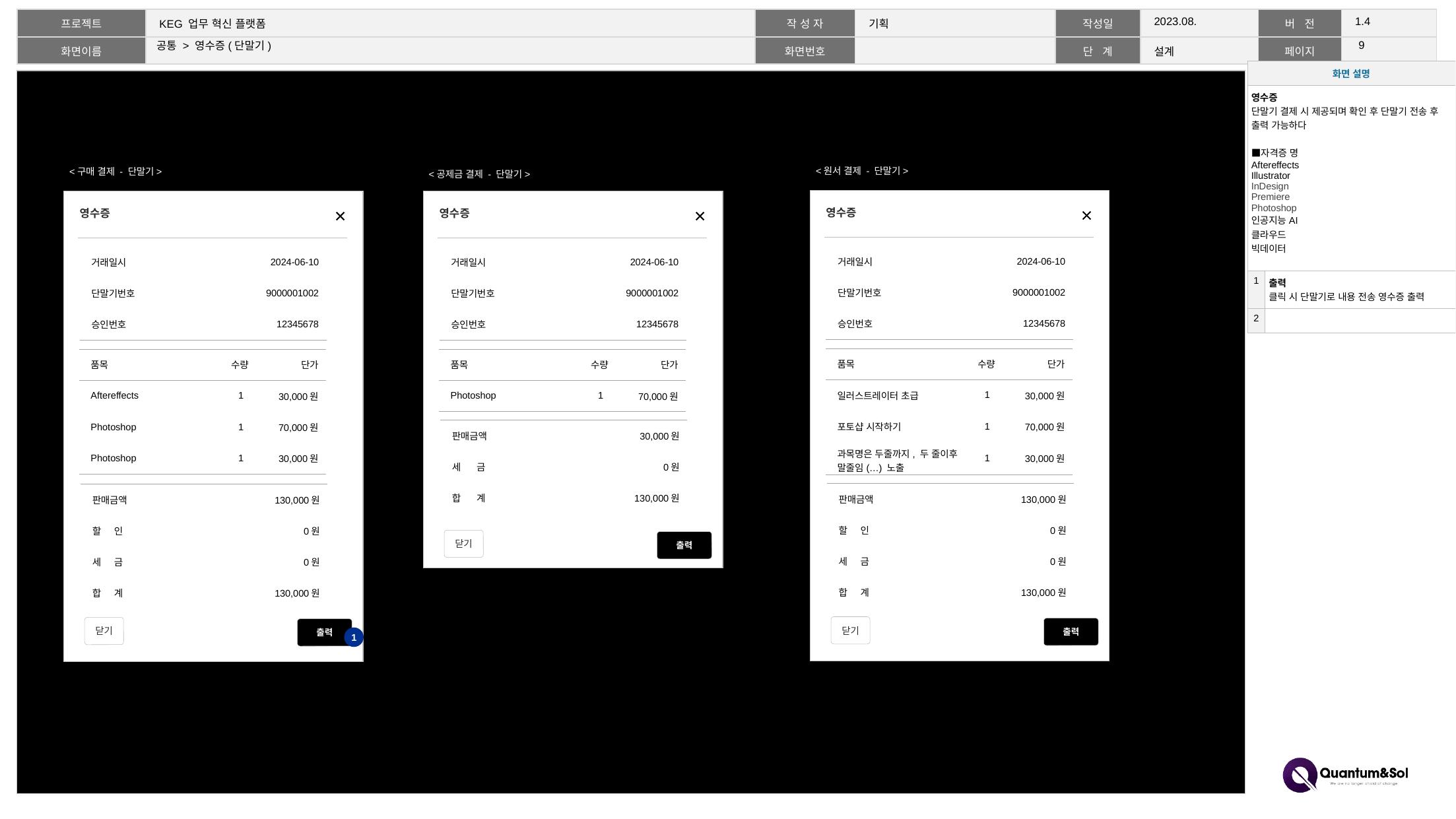

9

# 공통 > 영수증(단말기)
| 화면 설명 |  |
| --- | --- |
| 영수증 단말기 결제 시 제공되며 확인 후 단말기 전송 후 출력 가능하다 ■자격증 명 Aftereffects Illustrator InDesign Premiere Photoshop 인공지능AI 클라우드 빅데이터 |  |
| 1 | 출력 클릭 시 단말기로 내용 전송 영수증 출력 |
| 2 |  |
<원서 결제 - 단말기>
<구매 결제 - 단말기>
<공제금 결제 - 단말기>
영수증
영수증
영수증
| 거래일시 | 2024-06-10 |
| --- | --- |
| 단말기번호 | 9000001002 |
| 승인번호 | 12345678 |
| 거래일시 | 2024-06-10 |
| --- | --- |
| 단말기번호 | 9000001002 |
| 승인번호 | 12345678 |
| 거래일시 | 2024-06-10 |
| --- | --- |
| 단말기번호 | 9000001002 |
| 승인번호 | 12345678 |
| 품목 | 수량 | 단가 |
| --- | --- | --- |
| 일러스트레이터 초급 | 1 | 30,000원 |
| 포토샵 시작하기 | 1 | 70,000원 |
| 과목명은 두줄까지, 두 줄이후 말줄임(…) 노출 | 1 | 30,000원 |
| 품목 | 수량 | 단가 |
| --- | --- | --- |
| Aftereffects | 1 | 30,000원 |
| Photoshop | 1 | 70,000원 |
| Photoshop | 1 | 30,000원 |
| 품목 | 수량 | 단가 |
| --- | --- | --- |
| Photoshop | 1 | 70,000원 |
| 판매금액 | 30,000원 |
| --- | --- |
| 세 금 | 0원 |
| 합 계 | 130,000원 |
| 판매금액 | 130,000원 |
| --- | --- |
| 할 인 | 0원 |
| 세 금 | 0원 |
| 합 계 | 130,000원 |
| 판매금액 | 130,000원 |
| --- | --- |
| 할 인 | 0원 |
| 세 금 | 0원 |
| 합 계 | 130,000원 |
닫기
출력
닫기
닫기
출력
출력
1